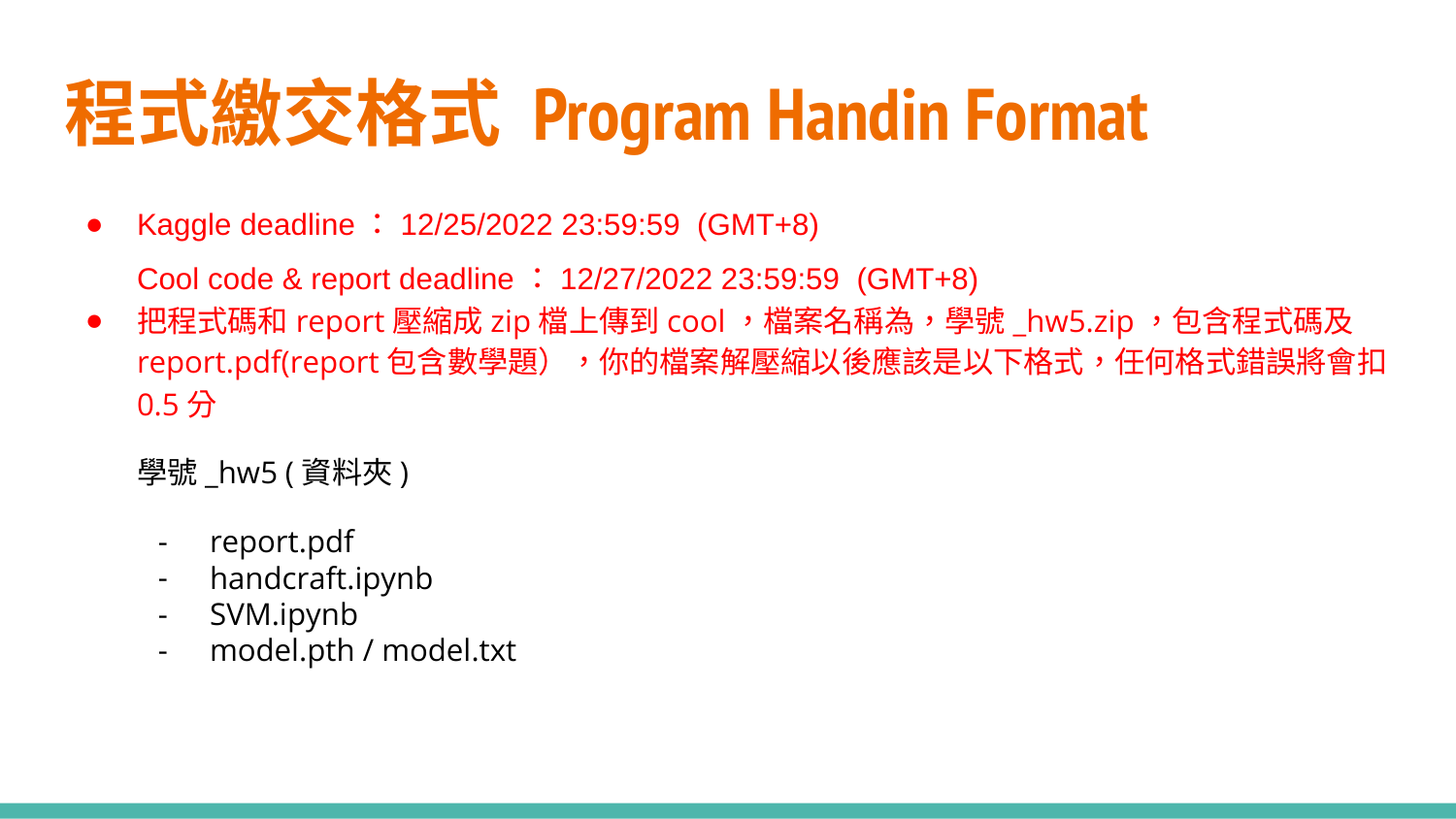

# 程式繳交格式 Program Handin Format
Kaggle deadline：12/25/2022 23:59:59  (GMT+8)
Cool code & report deadline：12/27/2022 23:59:59  (GMT+8)
把程式碼和report壓縮成zip檔上傳到cool，檔案名稱為，學號_hw5.zip，包含程式碼及report.pdf(report包含數學題），你的檔案解壓縮以後應該是以下格式，任何格式錯誤將會扣0.5分
學號_hw5 (資料夾)
report.pdf
handcraft.ipynb
SVM.ipynb
model.pth / model.txt